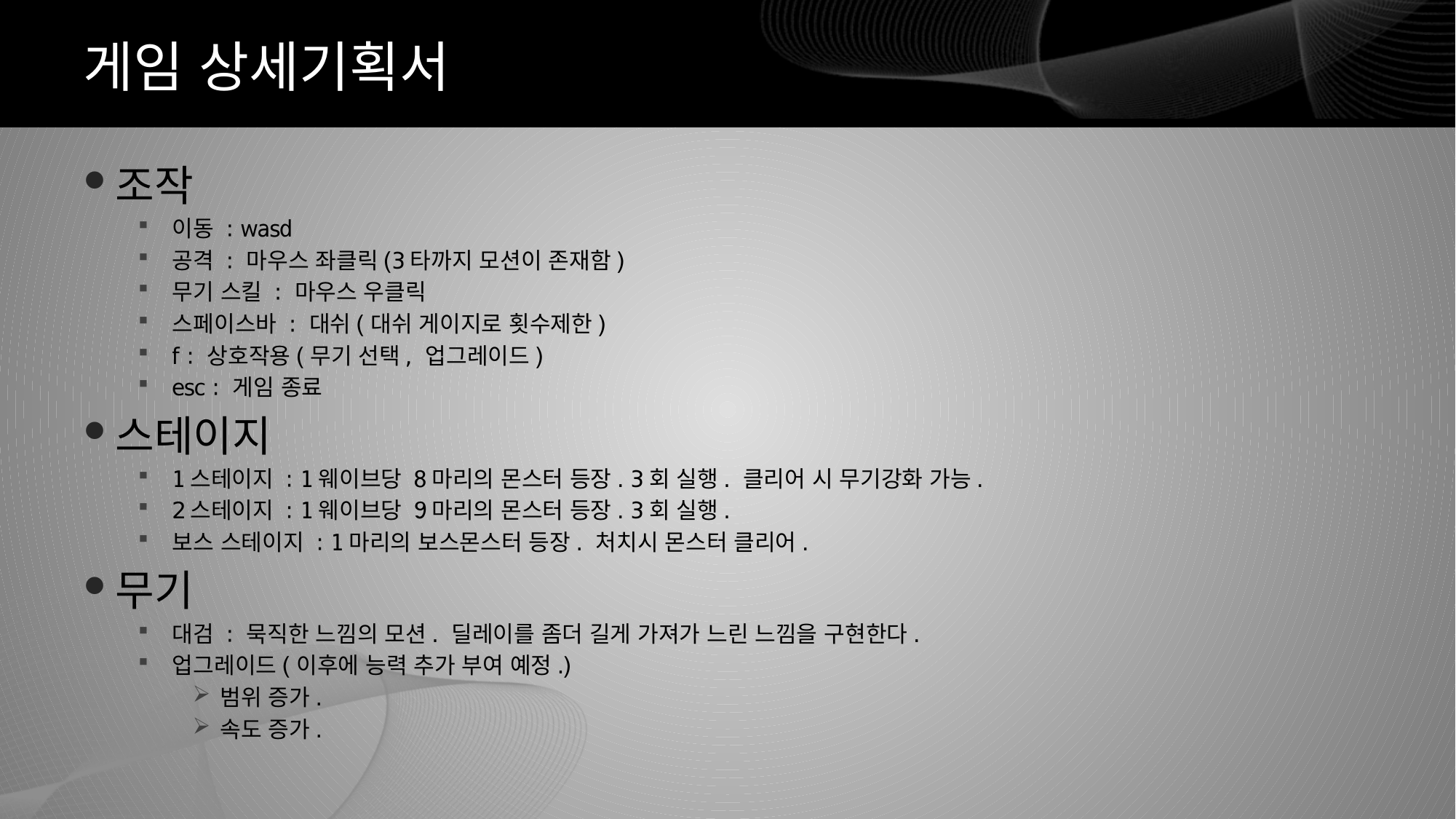

# 게임 상세기획서
조작
이동 : wasd
공격 : 마우스 좌클릭(3타까지 모션이 존재함)
무기 스킬 : 마우스 우클릭
스페이스바 : 대쉬(대쉬 게이지로 횟수제한)
f : 상호작용(무기 선택, 업그레이드)
esc : 게임 종료
스테이지
1스테이지 : 1웨이브당 8마리의 몬스터 등장. 3회 실행. 클리어 시 무기강화 가능.
2스테이지 : 1웨이브당 9마리의 몬스터 등장. 3회 실행.
보스 스테이지 : 1마리의 보스몬스터 등장. 처치시 몬스터 클리어.
무기
대검 : 묵직한 느낌의 모션. 딜레이를 좀더 길게 가져가 느린 느낌을 구현한다.
업그레이드(이후에 능력 추가 부여 예정.)
범위 증가.
속도 증가.